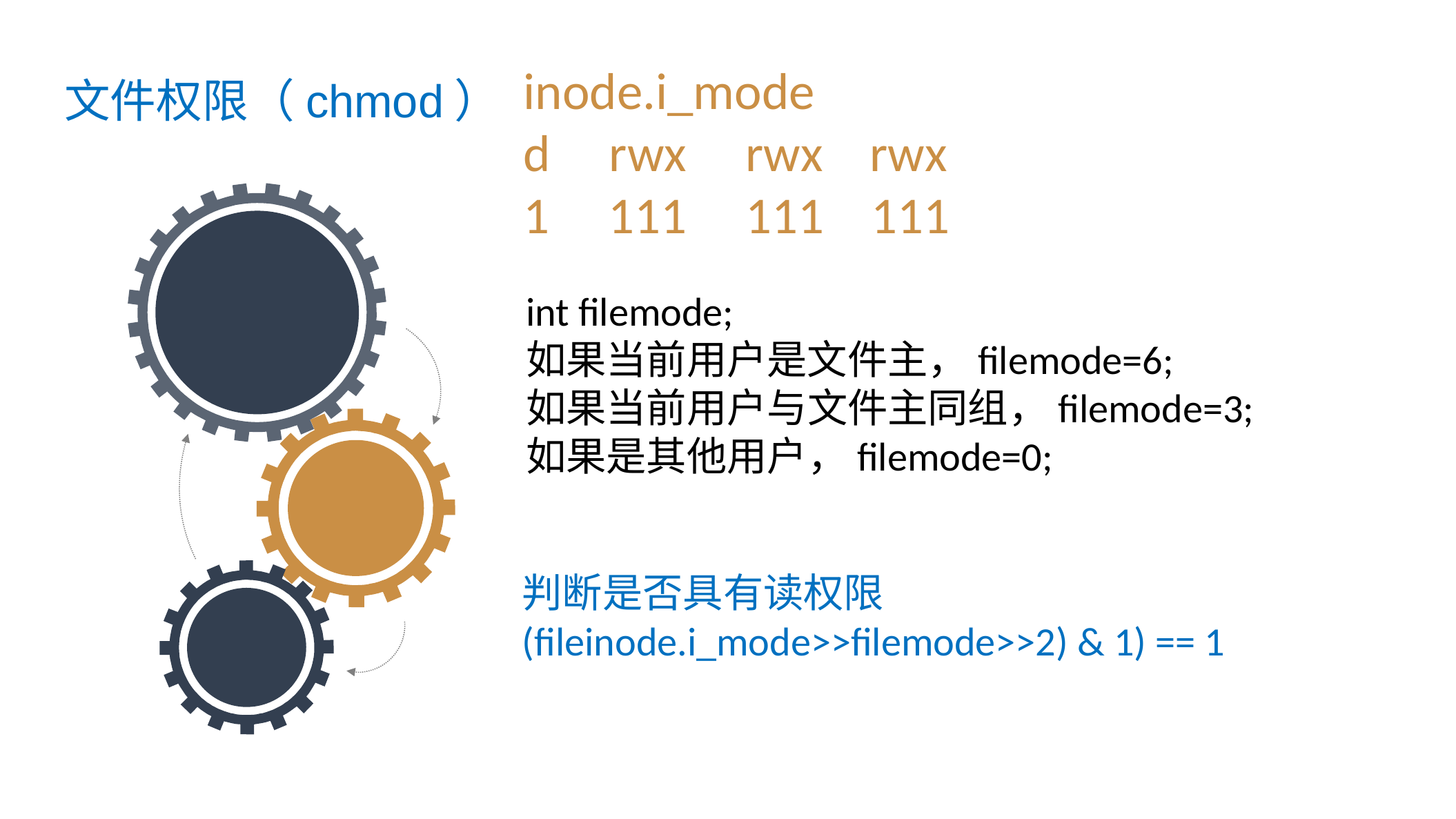

inode.i_mode
d     rwx     rwx    rwx
1     111     111    111
文件权限（chmod）

int filemode;
如果当前用户是文件主，filemode=6;
如果当前用户与文件主同组，filemode=3;
如果是其他用户，filemode=0;

判断是否具有读权限
(fileinode.i_mode>>filemode>>2) & 1) == 1